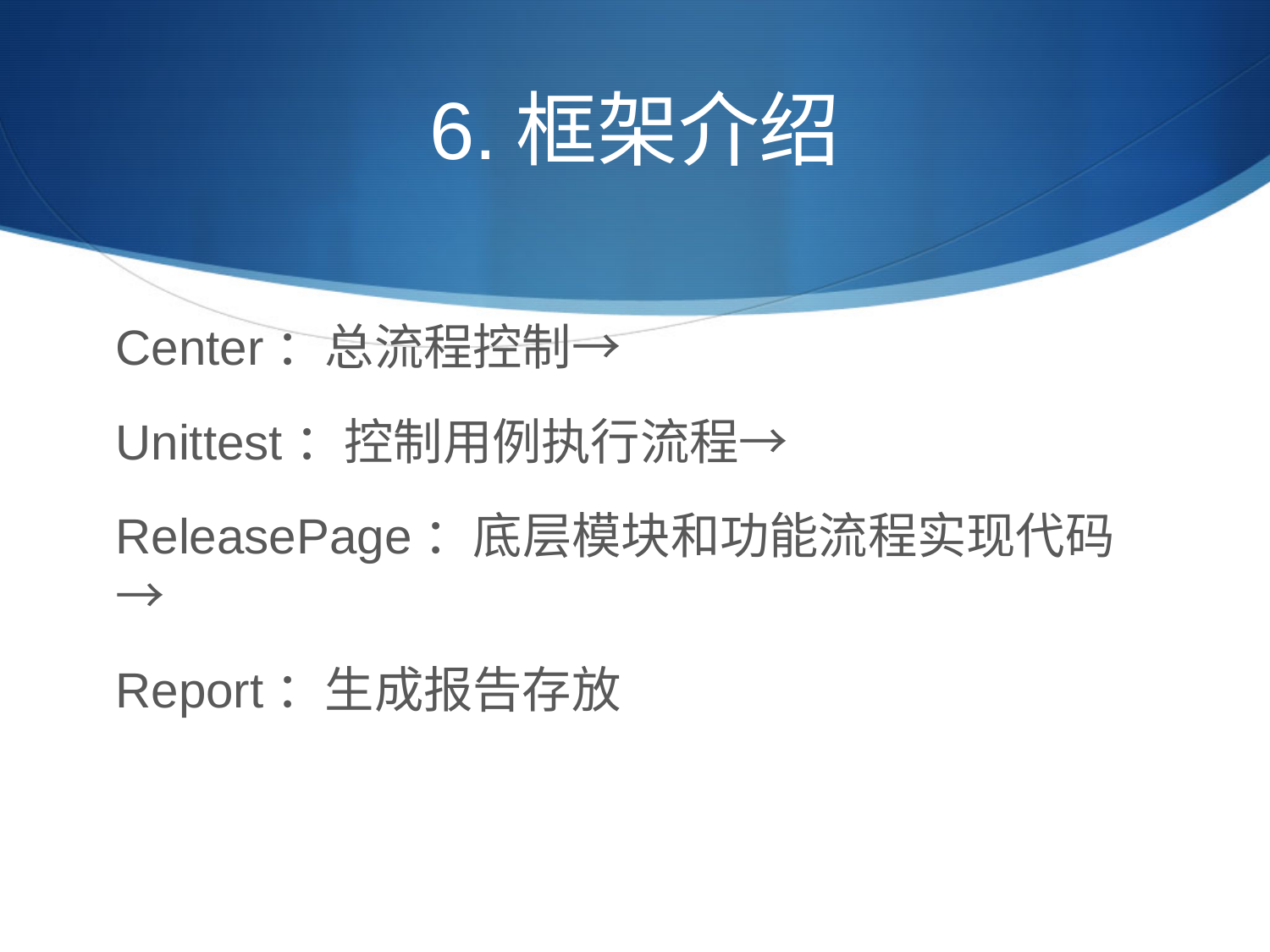

# 6.框架介绍
Center：总流程控制→
Unittest：控制用例执行流程→
ReleasePage：底层模块和功能流程实现代码→
Report：生成报告存放